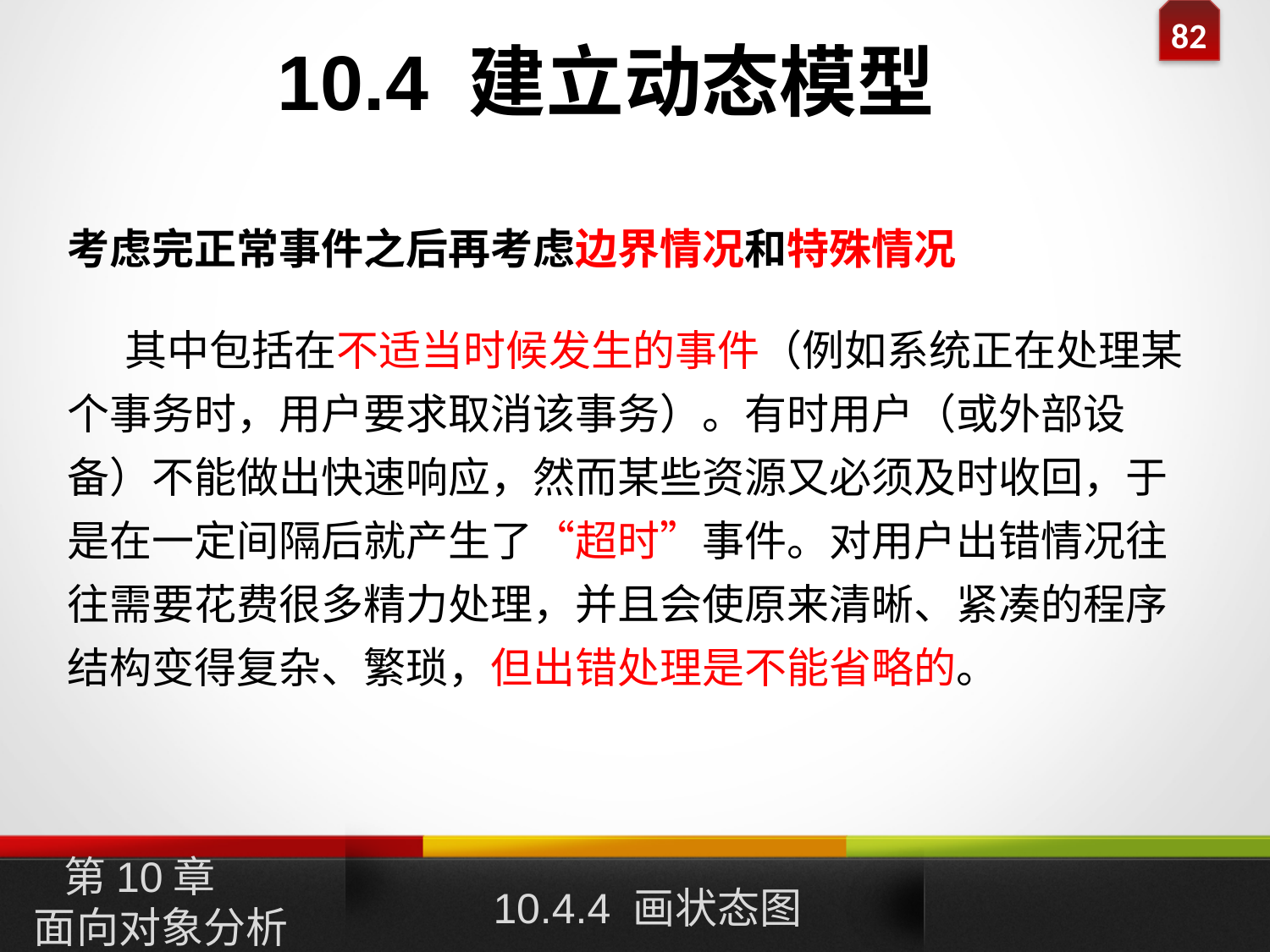

10.4 建立动态模型
考虑完正常事件之后再考虑边界情况和特殊情况
     其中包括在不适当时候发生的事件（例如系统正在处理某个事务时，用户要求取消该事务）。有时用户（或外部设备）不能做出快速响应，然而某些资源又必须及时收回，于是在一定间隔后就产生了“超时”事件。对用户出错情况往往需要花费很多精力处理，并且会使原来清晰、紧凑的程序结构变得复杂、繁琐，但出错处理是不能省略的。
10.4.4 画状态图